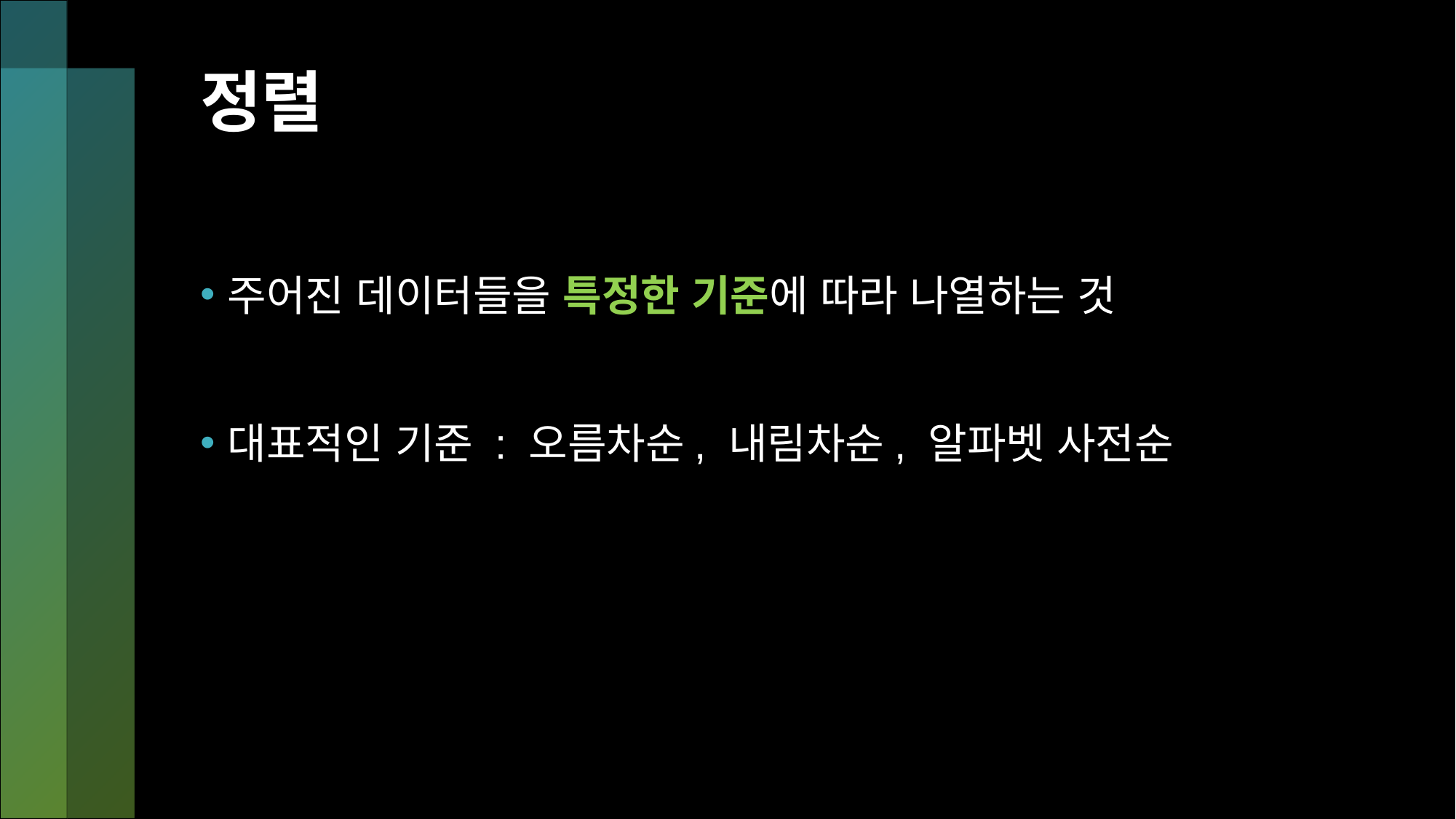

# 정렬
주어진 데이터들을 특정한 기준에 따라 나열하는 것

대표적인 기준 : 오름차순, 내림차순, 알파벳 사전순